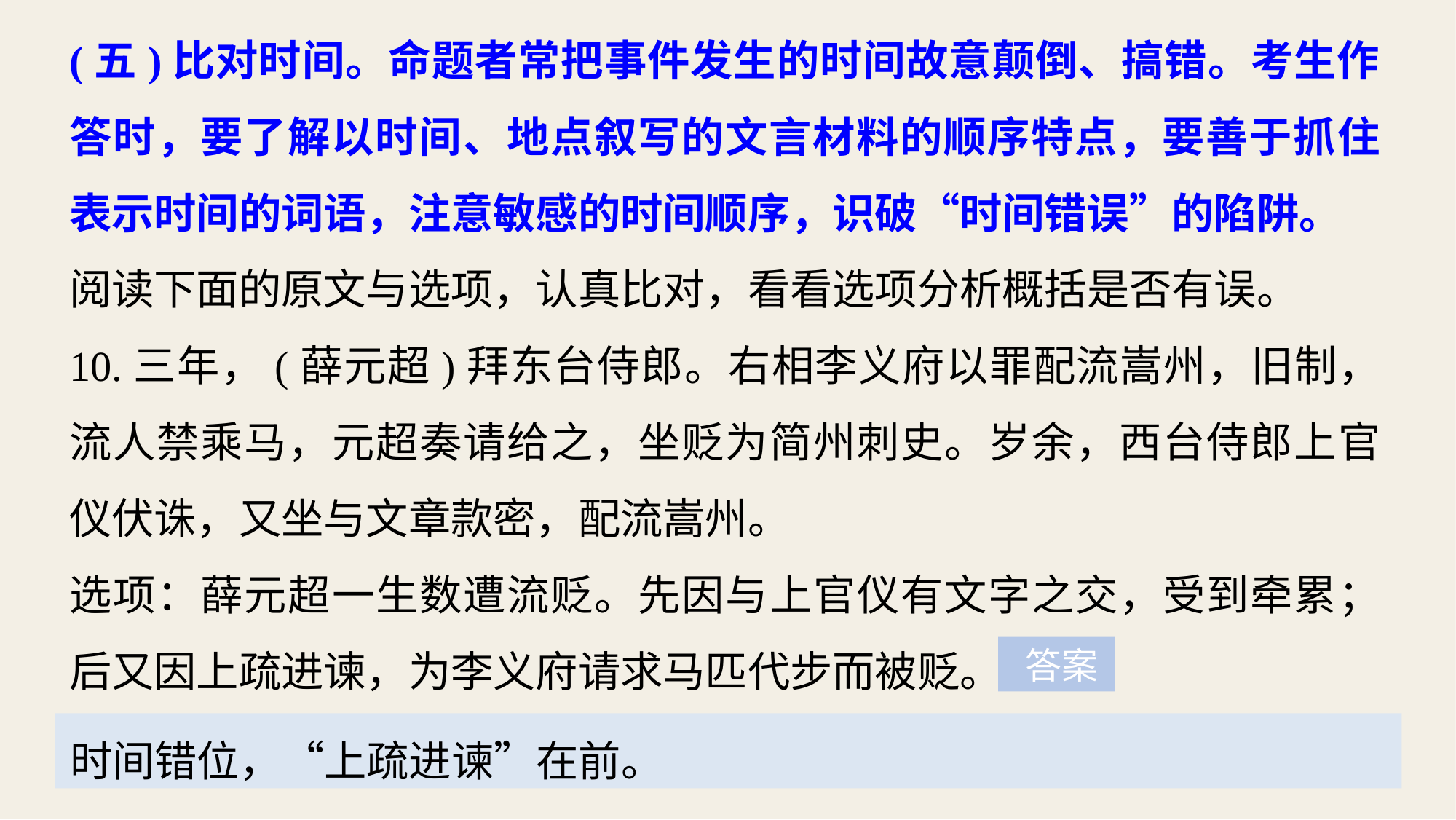

(五)比对时间。命题者常把事件发生的时间故意颠倒、搞错。考生作答时，要了解以时间、地点叙写的文言材料的顺序特点，要善于抓住表示时间的词语，注意敏感的时间顺序，识破“时间错误”的陷阱。
阅读下面的原文与选项，认真比对，看看选项分析概括是否有误。
10.三年，(薛元超)拜东台侍郎。右相李义府以罪配流嵩州，旧制，流人禁乘马，元超奏请给之，坐贬为简州刺史。岁余，西台侍郎上官仪伏诛，又坐与文章款密，配流嵩州。
选项：薛元超一生数遭流贬。先因与上官仪有文字之交，受到牵累；后又因上疏进谏，为李义府请求马匹代步而被贬。
 答案
时间错位，“上疏进谏”在前。